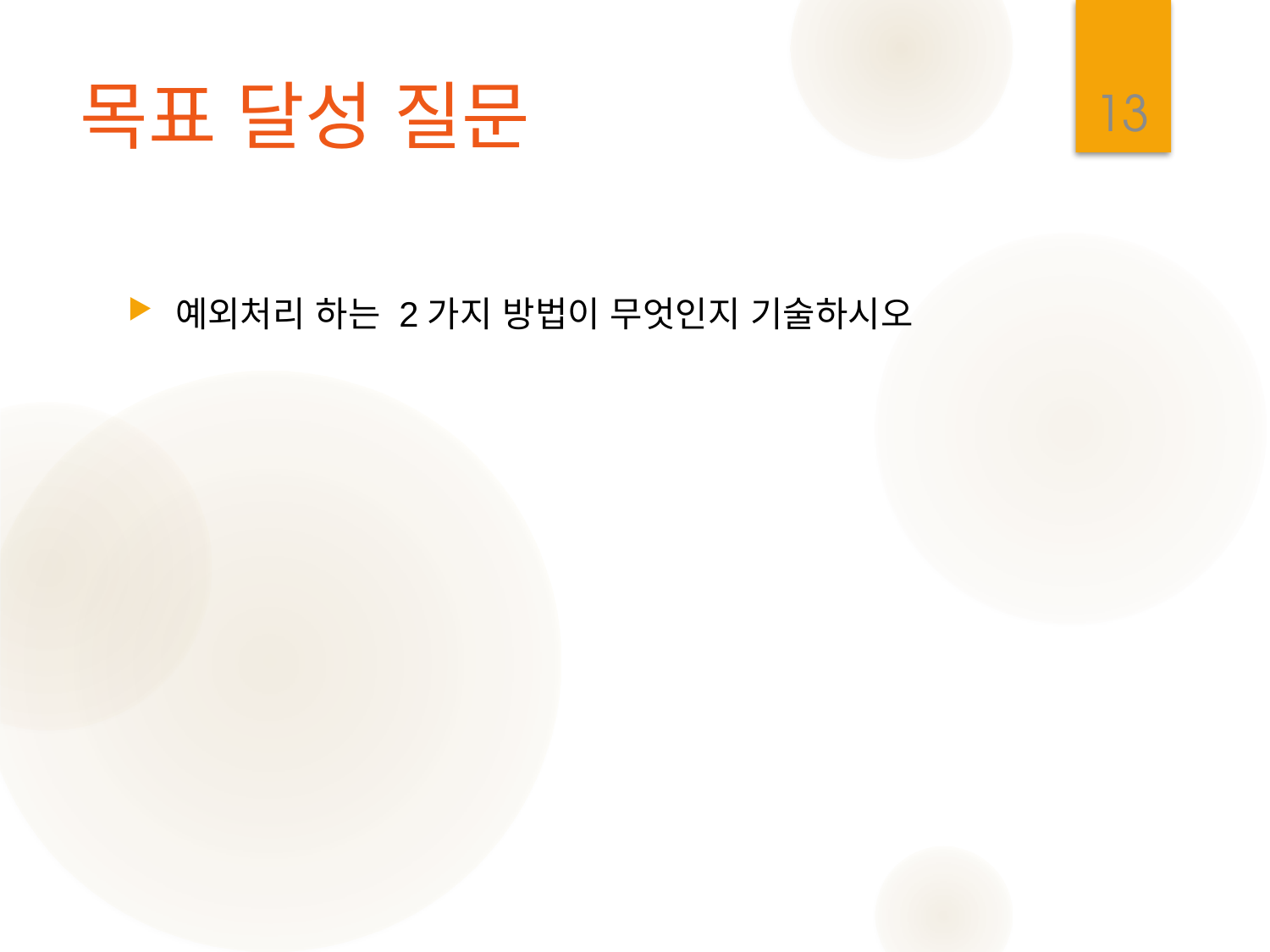

13
# 목표 달성 질문
예외처리 하는 2가지 방법이 무엇인지 기술하시오